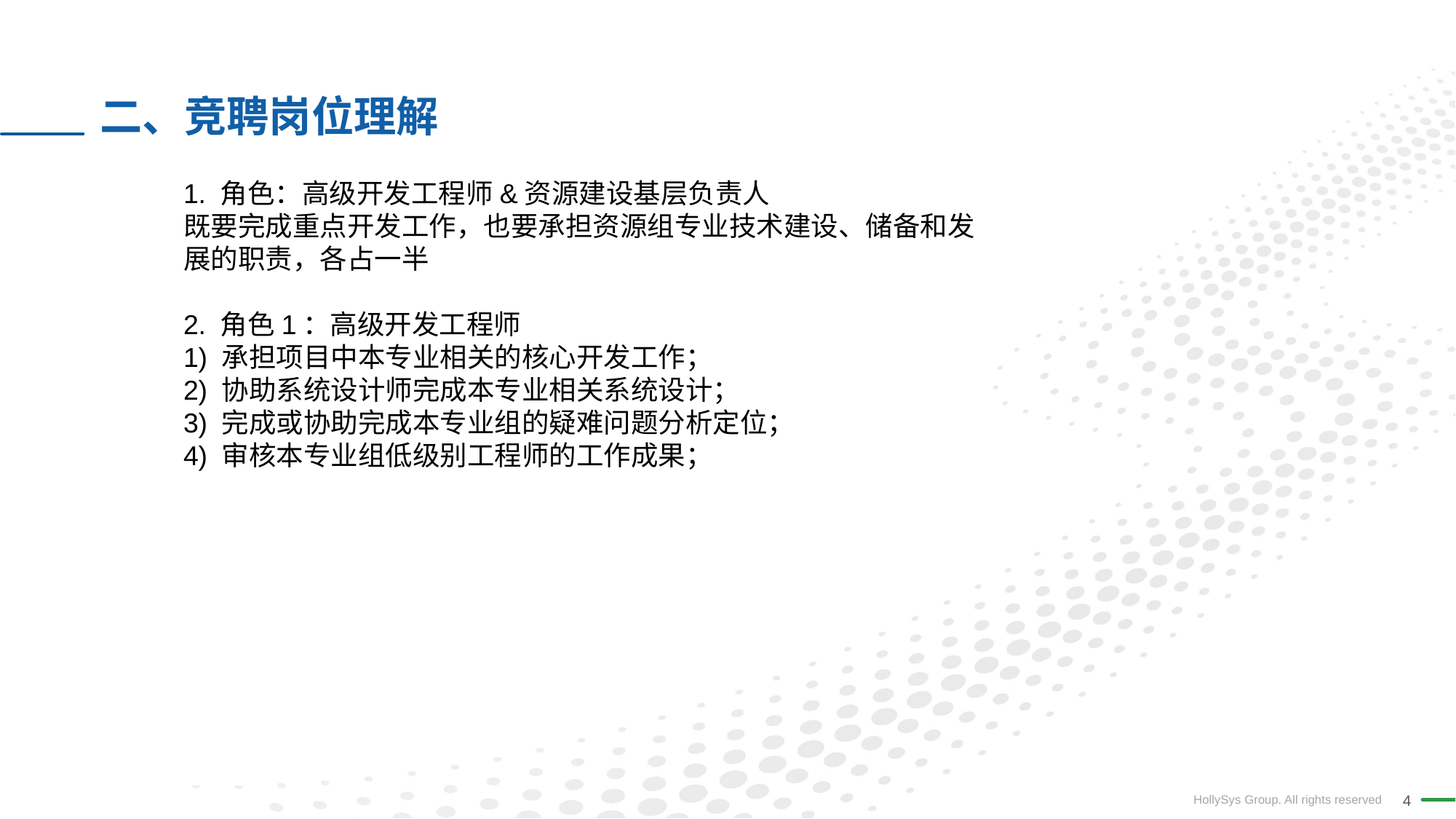

# 二、竞聘岗位理解

1. 角色：高级开发工程师&资源建设基层负责人
既要完成重点开发工作，也要承担资源组专业技术建设、储备和发展的职责，各占一半

2. 角色1：高级开发工程师
1) 承担项目中本专业相关的核心开发工作；
2) 协助系统设计师完成本专业相关系统设计；
3) 完成或协助完成本专业组的疑难问题分析定位；
4) 审核本专业组低级别工程师的工作成果；